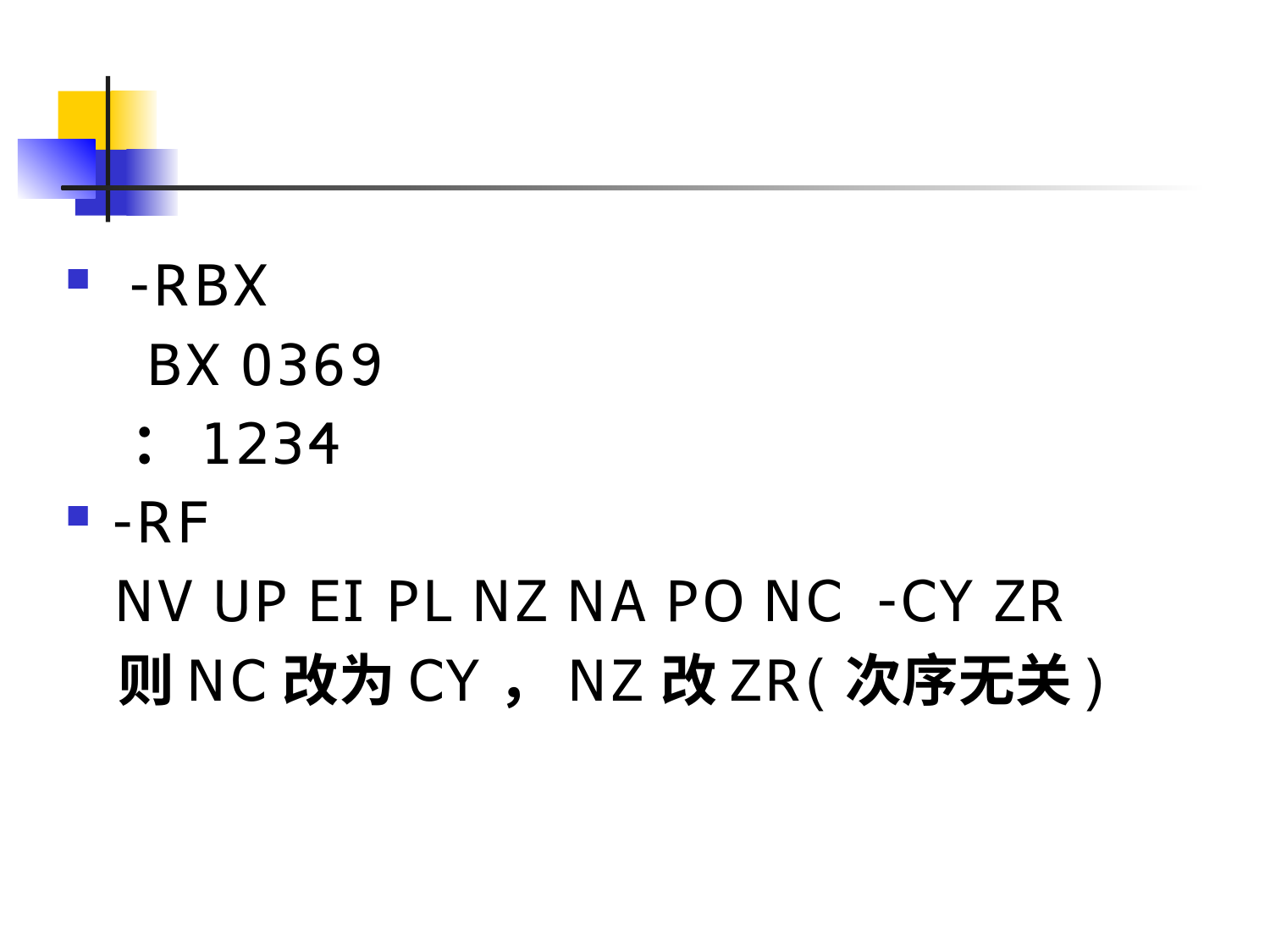

#
 -RBX
     BX 0369
    ：1234
-RF
   NV UP EI PL NZ NA PO NC  -CY ZR
   则NC改为CY，NZ改ZR(次序无关)